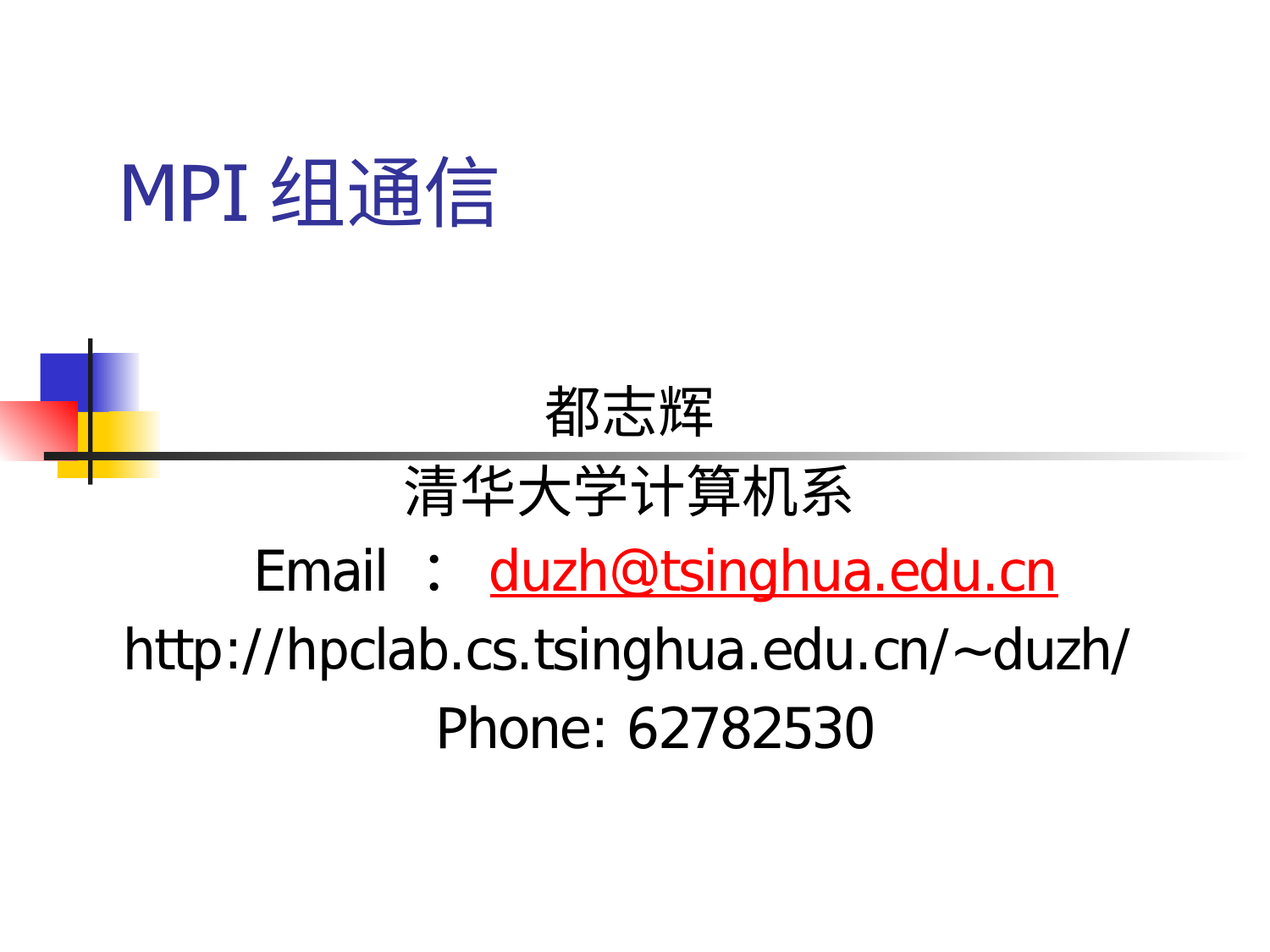

# MPI组通信
都志辉
清华大学计算机系
   Email ：duzh@tsinghua.edu.cn
http://hpclab.cs.tsinghua.edu.cn/~duzh/
   Phone: 62782530